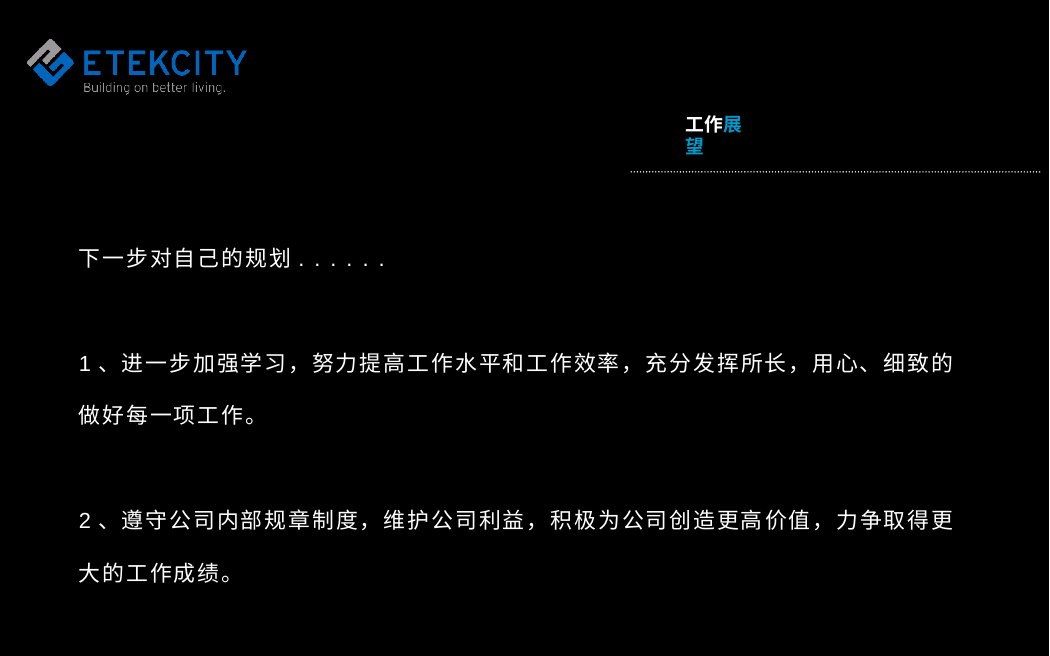

工作展望

下一步对自己的规划. . . . . .

1、进一步加强学习，努力提高工作水平和工作效率，充分发挥所长，用心、细致的做好每一项工作。

2、遵守公司内部规章制度，维护公司利益，积极为公司创造更高价值，力争取得更大的工作成绩。